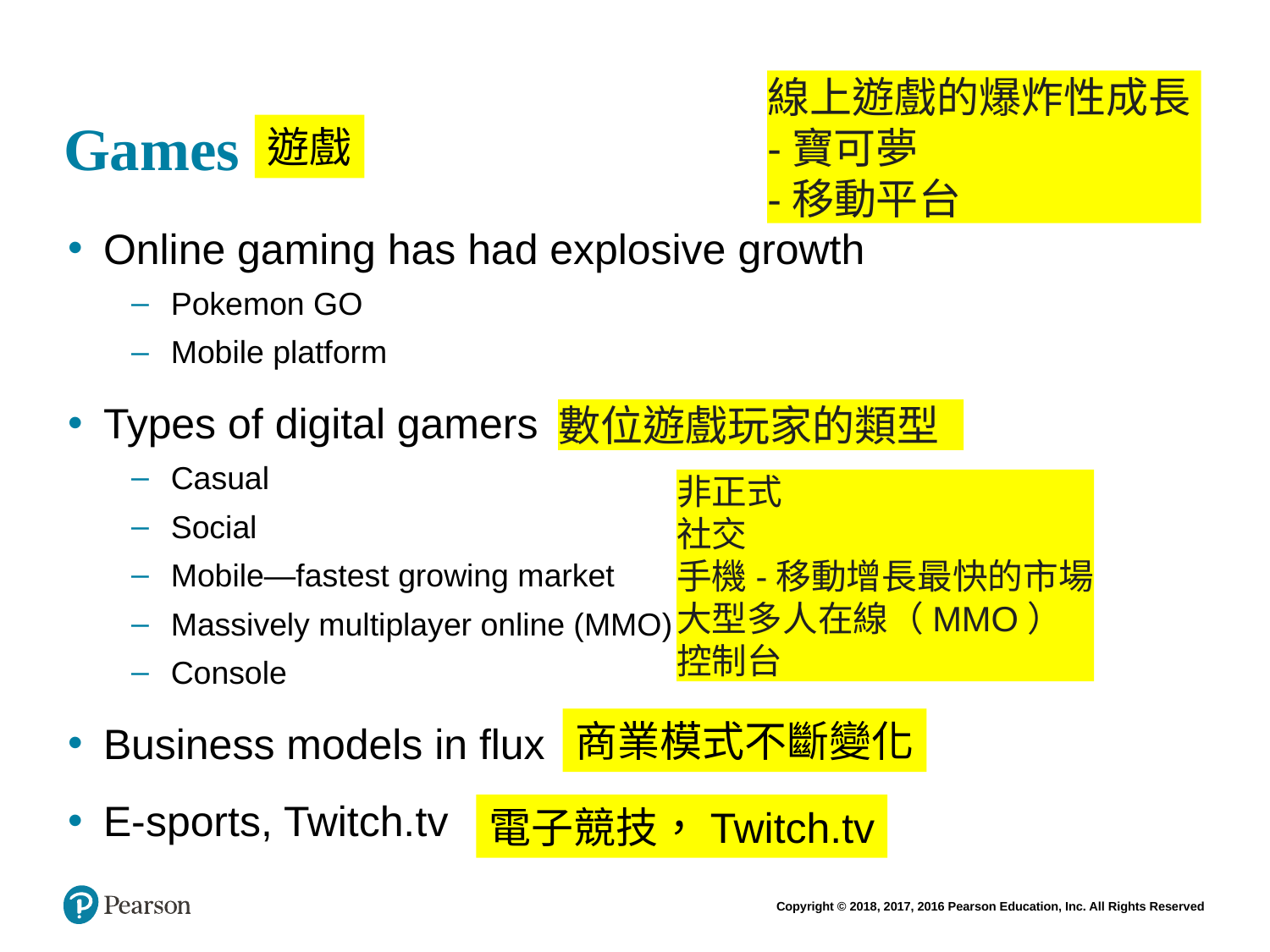

# Games
線上遊戲的爆炸性成長
-寶可夢
-移動平台
遊戲
Online gaming has had explosive growth
Pokemon GO
Mobile platform
Types of digital gamers
Casual
Social
Mobile—fastest growing market
Massively multiplayer online (MMO)
Console
Business models in flux
E-sports, Twitch.tv
數位遊戲玩家的類型
非正式
社交
手機-移動增長最快的市場
大型多人在線（MMO）
控制台
商業模式不斷變化
電子競技，Twitch.tv